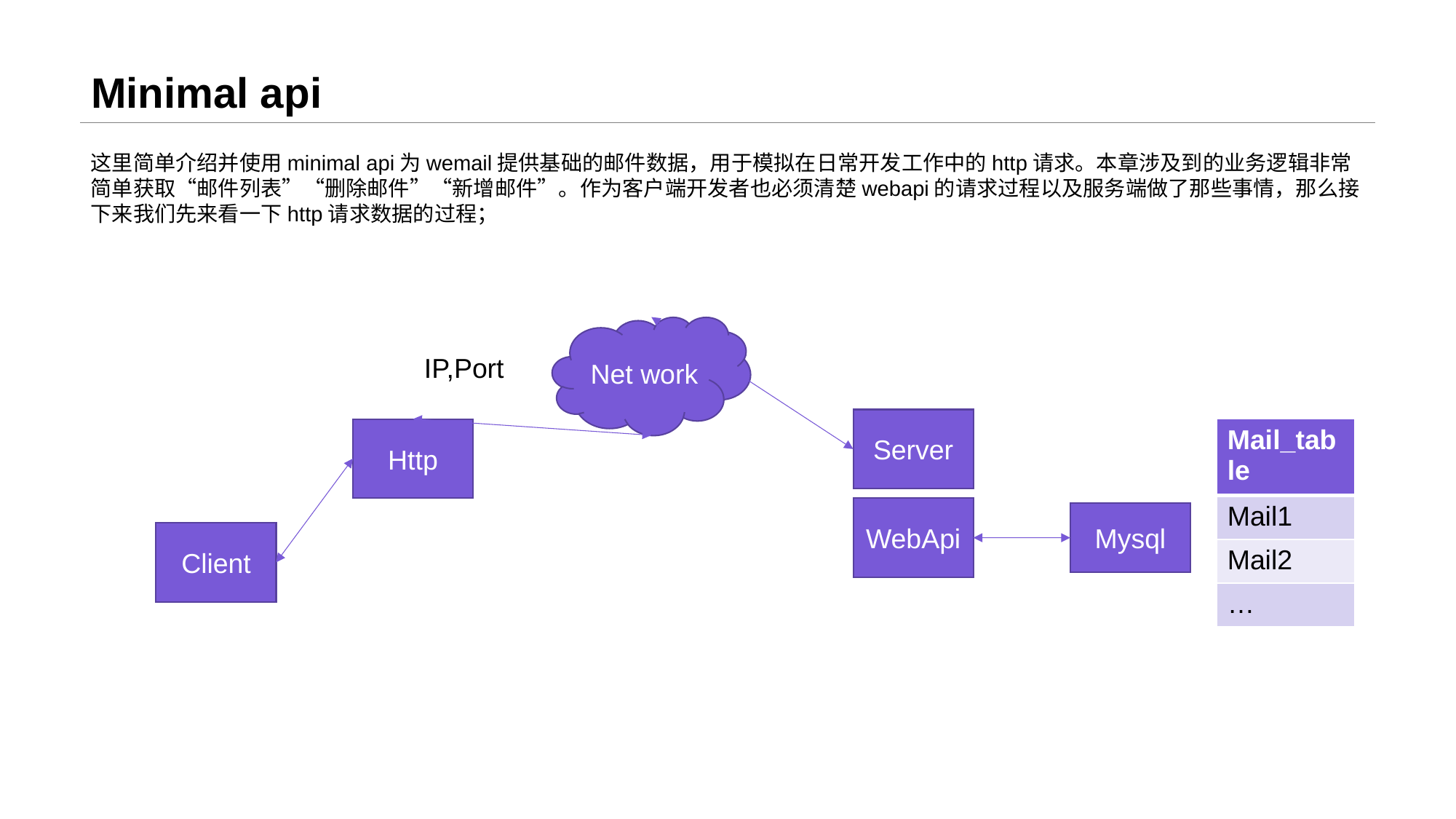

# Minimal api
这里简单介绍并使用minimal api为wemail提供基础的邮件数据，用于模拟在日常开发工作中的http请求。本章涉及到的业务逻辑非常简单获取“邮件列表”“删除邮件”“新增邮件”。作为客户端开发者也必须清楚webapi的请求过程以及服务端做了那些事情，那么接下来我们先来看一下http请求数据的过程；
Net work
IP,Port
Server
Http
| Mail\_table |
| --- |
| Mail1 |
| Mail2 |
| … |
WebApi
Mysql
Client